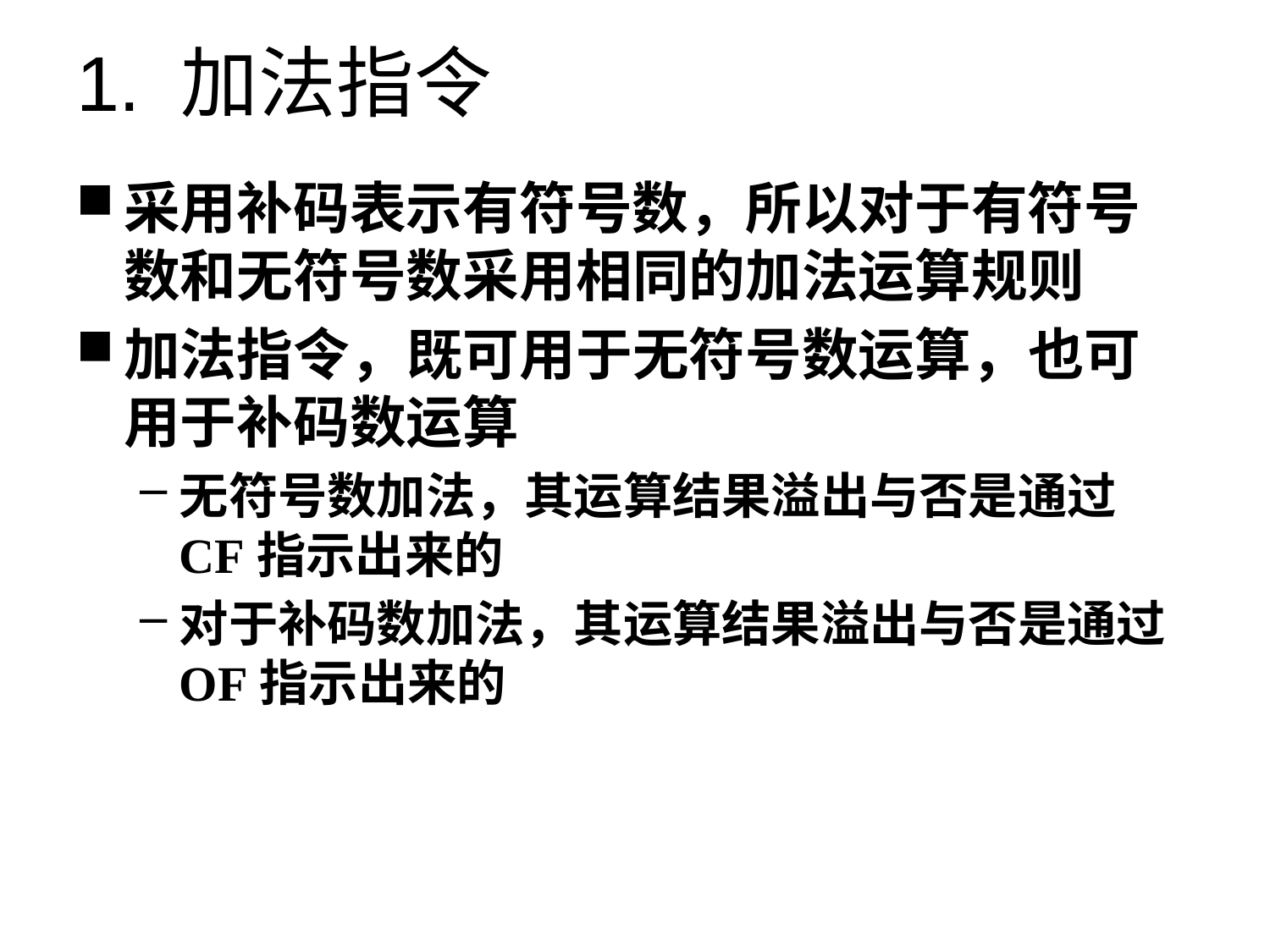

# 1. 加法指令
采用补码表示有符号数，所以对于有符号数和无符号数采用相同的加法运算规则
加法指令，既可用于无符号数运算，也可用于补码数运算
无符号数加法，其运算结果溢出与否是通过CF指示出来的
对于补码数加法，其运算结果溢出与否是通过OF指示出来的